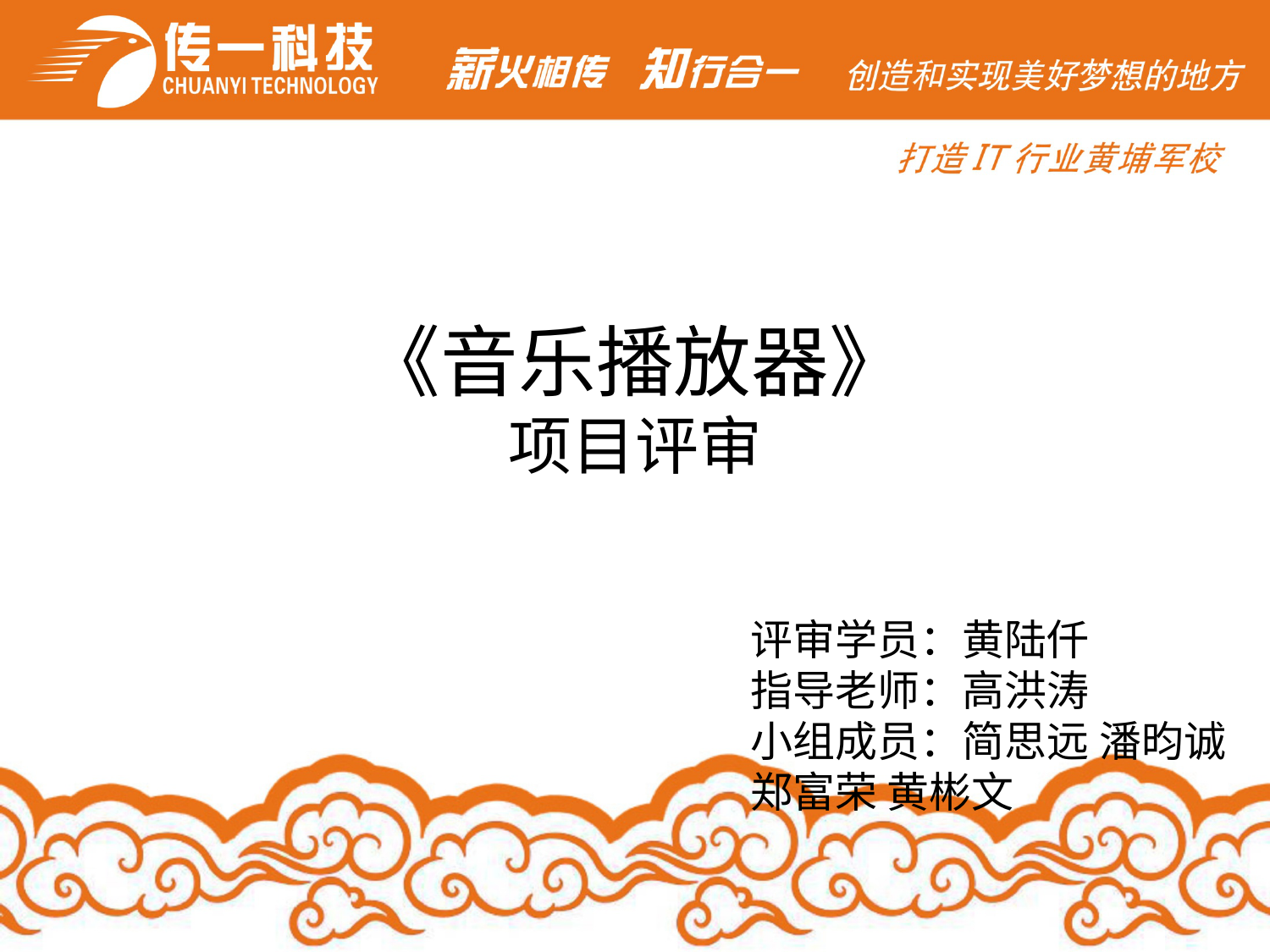

# 《音乐播放器》 项目评审
评审学员：黄陆仟
指导老师：高洪涛
小组成员：简思远 潘昀诚 郑富荣 黄彬文